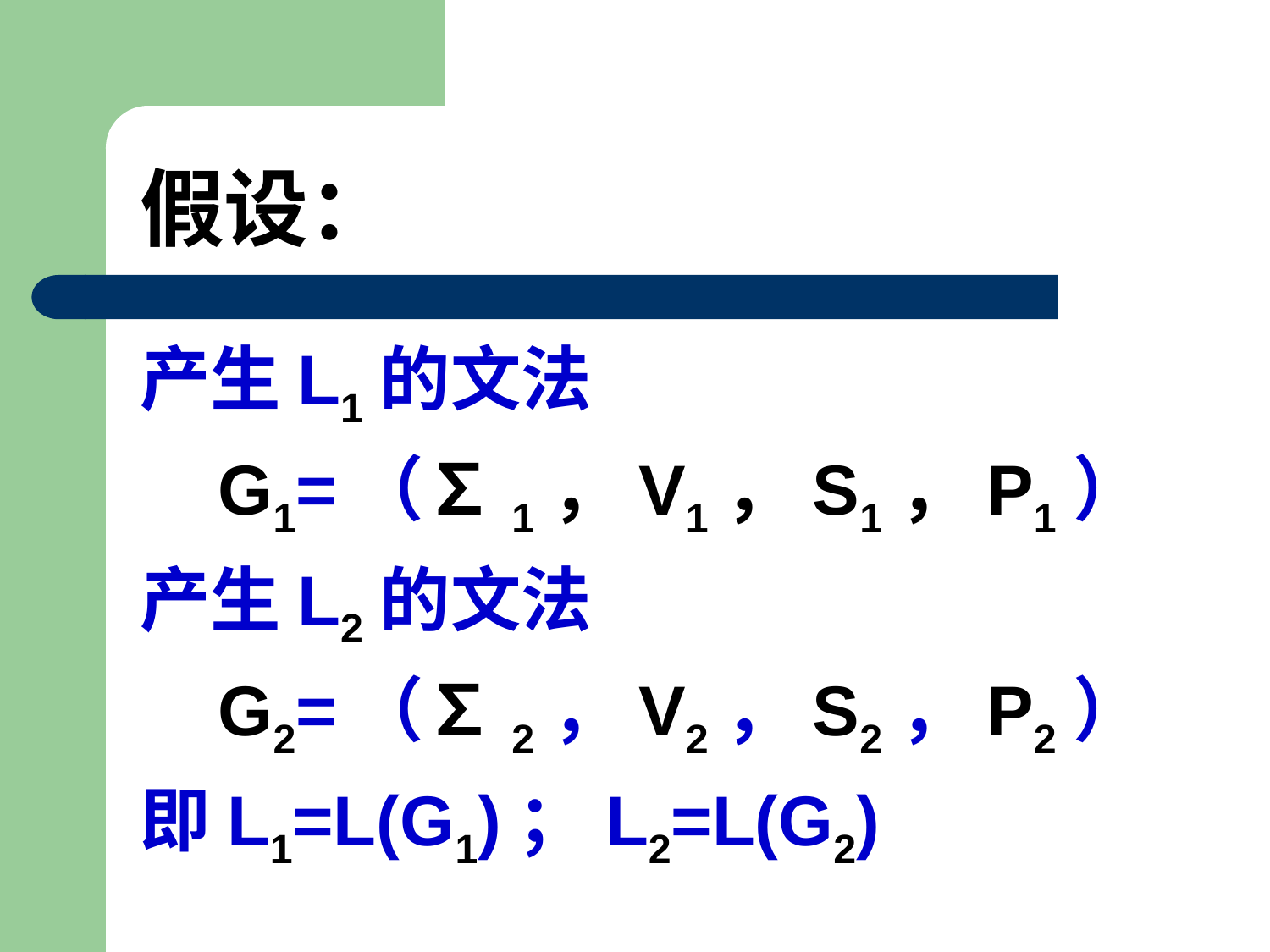

# 假设：
产生L1的文法
    G1=（∑1，V1，S1，P1）
产生L2的文法
    G2=（∑2，V2，S2，P2）
即L1=L(G1)；L2=L(G2)